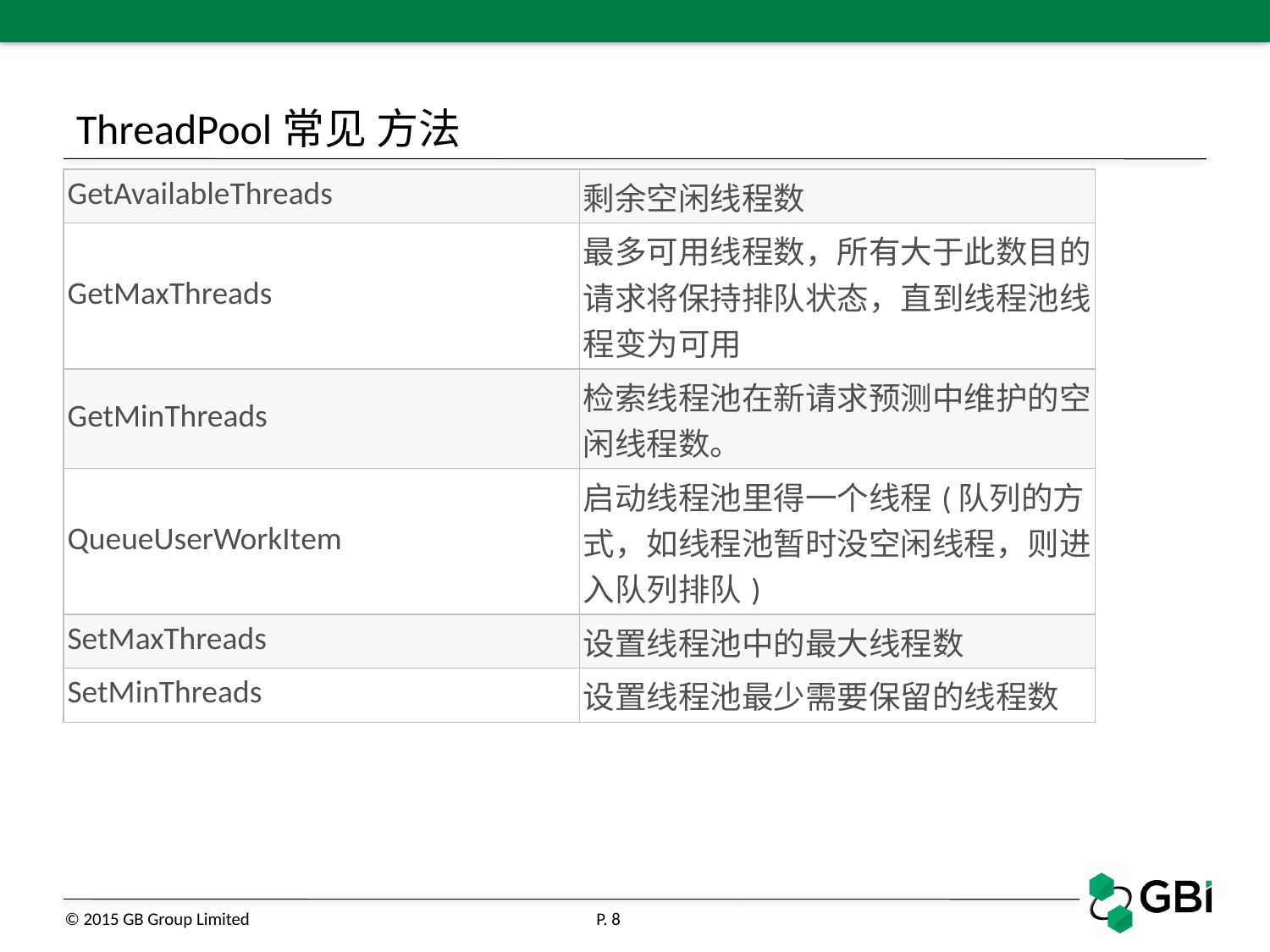

# ThreadPool常见 方法

| GetAvailableThreads | 剩余空闲线程数 |
| --- | --- |
| GetMaxThreads | 最多可用线程数，所有大于此数目的请求将保持排队状态，直到线程池线程变为可用 |
| GetMinThreads | 检索线程池在新请求预测中维护的空闲线程数。 |
| QueueUserWorkItem | 启动线程池里得一个线程(队列的方式，如线程池暂时没空闲线程，则进入队列排队) |
| SetMaxThreads | 设置线程池中的最大线程数 |
| SetMinThreads | 设置线程池最少需要保留的线程数 |